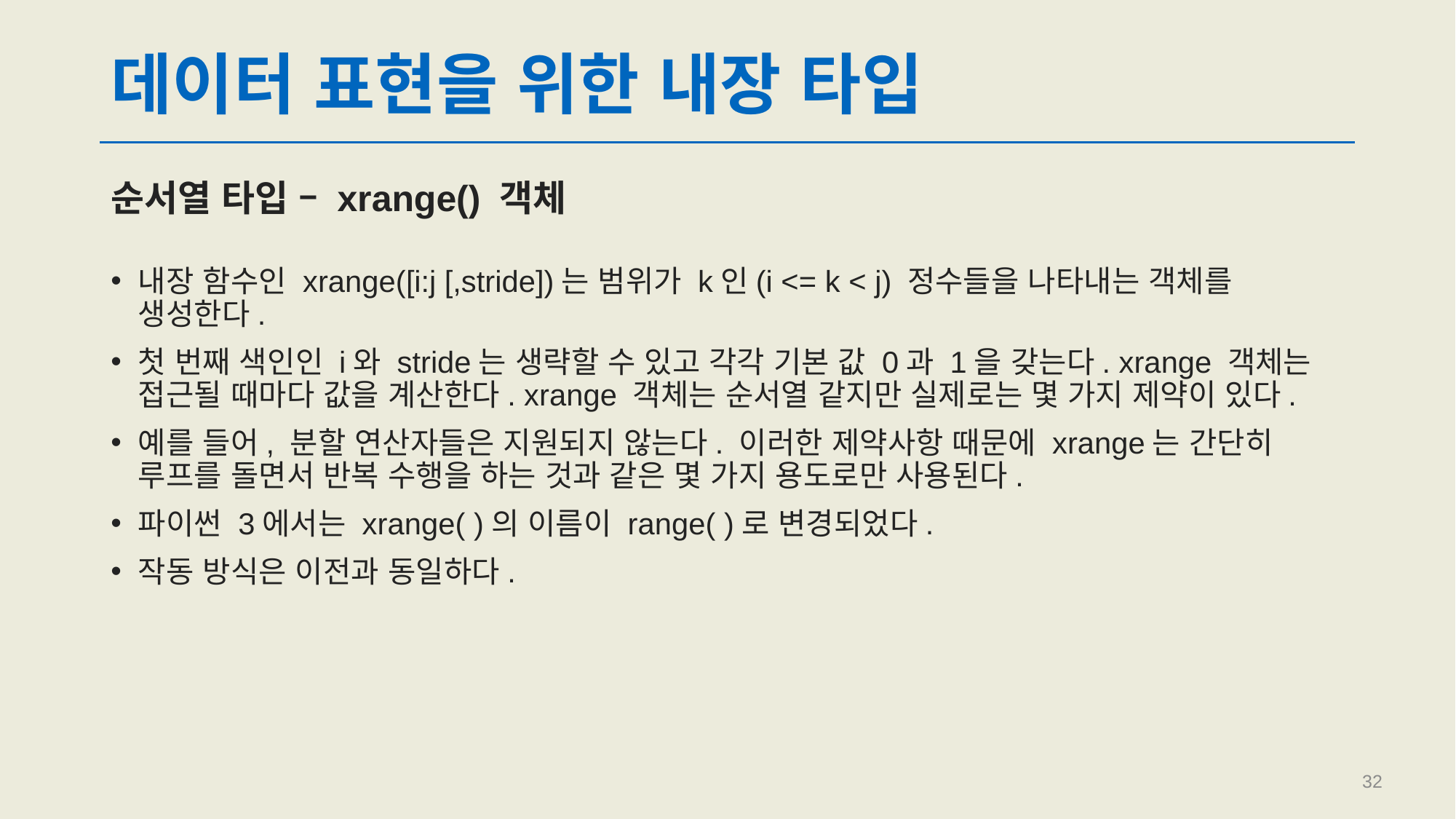

# 데이터 표현을 위한 내장 타입
순서열 타입 – xrange() 객체

내장 함수인 xrange([i:j [,stride])는 범위가 k인(i <= k < j) 정수들을 나타내는 객체를 생성한다.
첫 번째 색인인 i와 stride는 생략할 수 있고 각각 기본 값 0과 1을 갖는다. xrange 객체는 접근될 때마다 값을 계산한다. xrange 객체는 순서열 같지만 실제로는 몇 가지 제약이 있다.
예를 들어, 분할 연산자들은 지원되지 않는다. 이러한 제약사항 때문에 xrange는 간단히 루프를 돌면서 반복 수행을 하는 것과 같은 몇 가지 용도로만 사용된다.
파이썬 3에서는 xrange( )의 이름이 range( )로 변경되었다.
작동 방식은 이전과 동일하다.
32